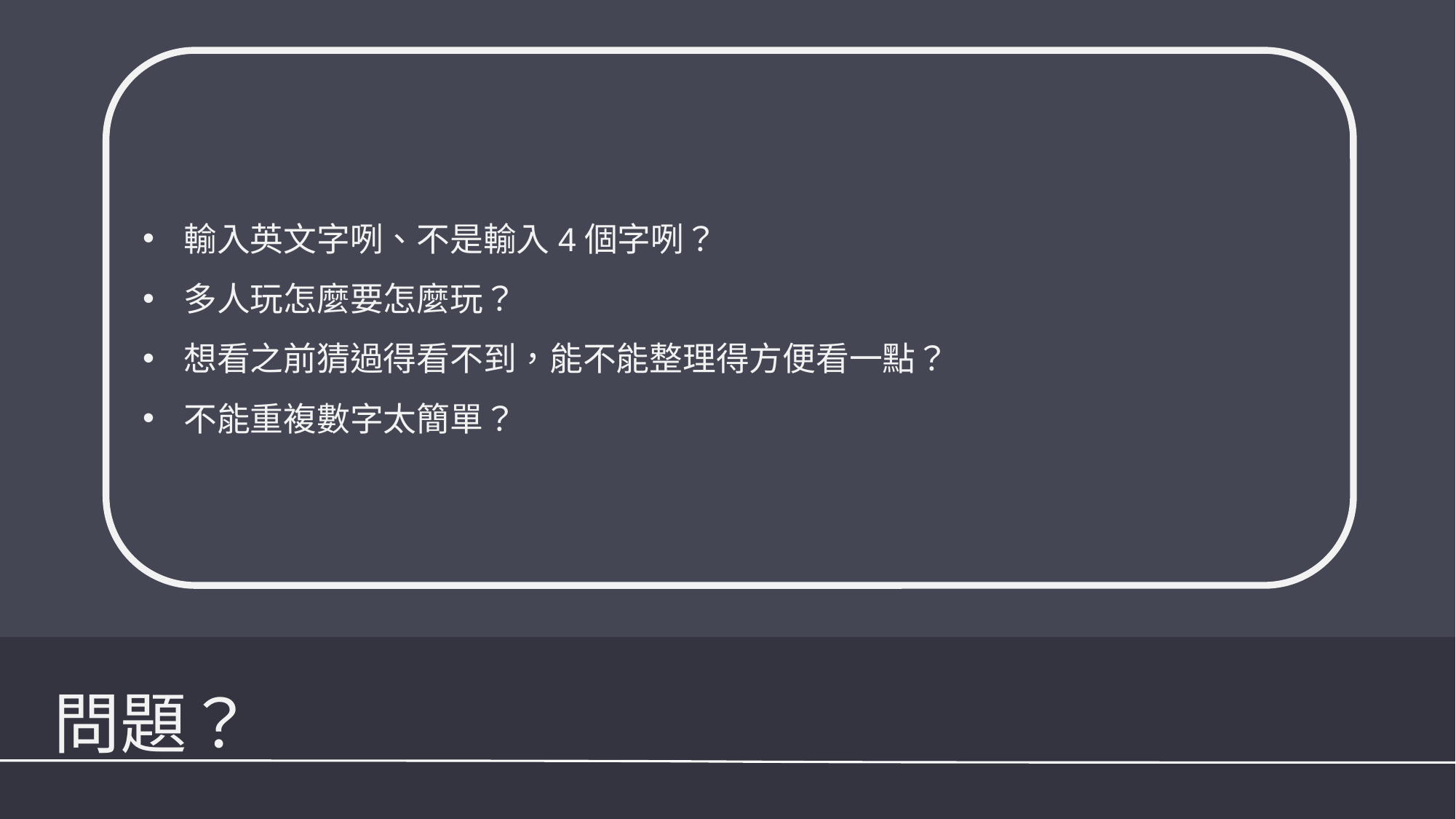

輸入英文字咧、不是輸入4個字咧？
多人玩怎麼要怎麼玩？
想看之前猜過得看不到，能不能整理得方便看一點？
不能重複數字太簡單？
# 問題？